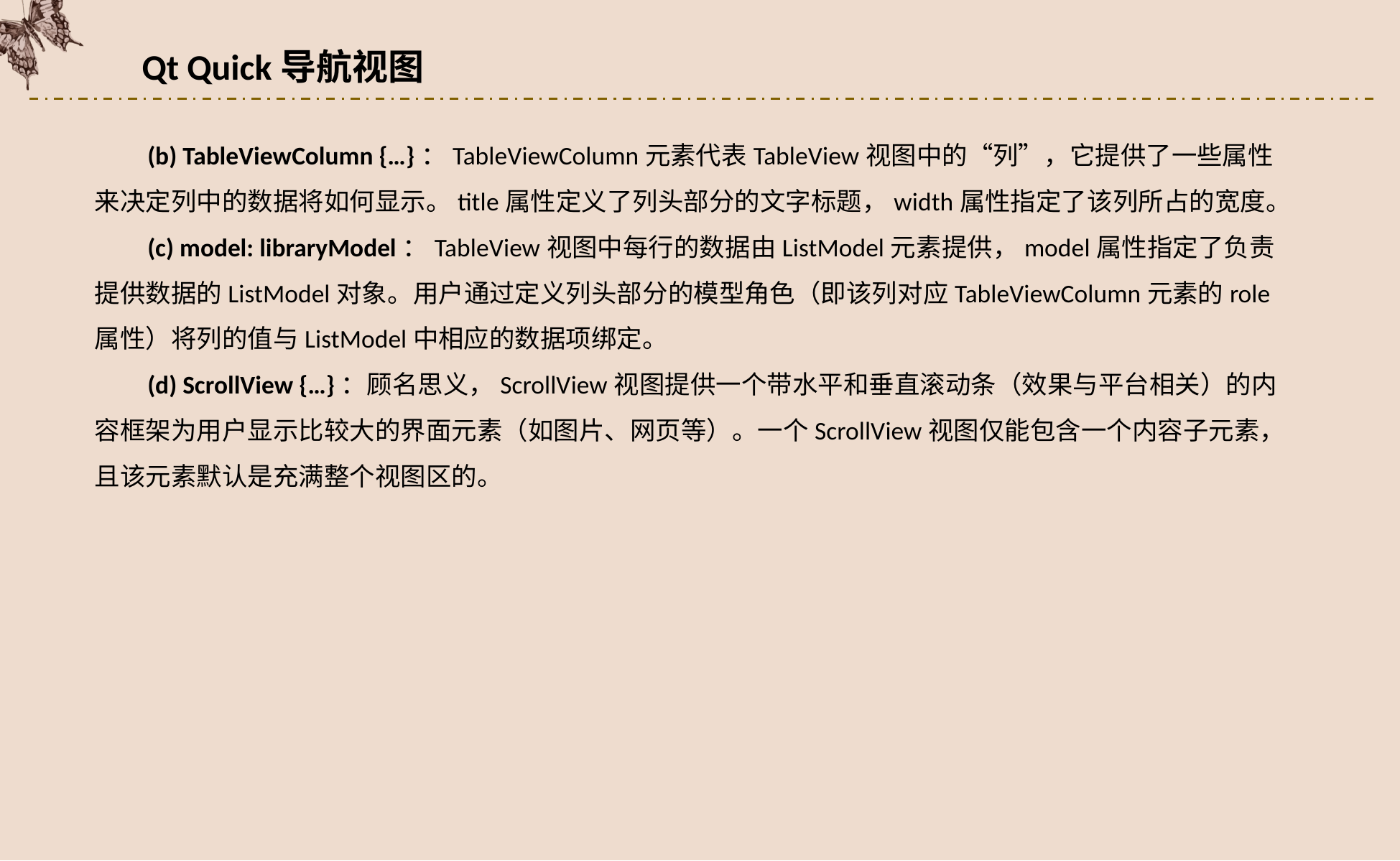

Qt Quick导航视图
(b) TableViewColumn {…}：TableViewColumn元素代表TableView视图中的“列”，它提供了一些属性来决定列中的数据将如何显示。title属性定义了列头部分的文字标题，width属性指定了该列所占的宽度。
(c) model: libraryModel：TableView视图中每行的数据由ListModel元素提供，model属性指定了负责提供数据的ListModel对象。用户通过定义列头部分的模型角色（即该列对应TableViewColumn元素的role属性）将列的值与ListModel中相应的数据项绑定。
(d) ScrollView {…}：顾名思义，ScrollView视图提供一个带水平和垂直滚动条（效果与平台相关）的内容框架为用户显示比较大的界面元素（如图片、网页等）。一个ScrollView视图仅能包含一个内容子元素，且该元素默认是充满整个视图区的。